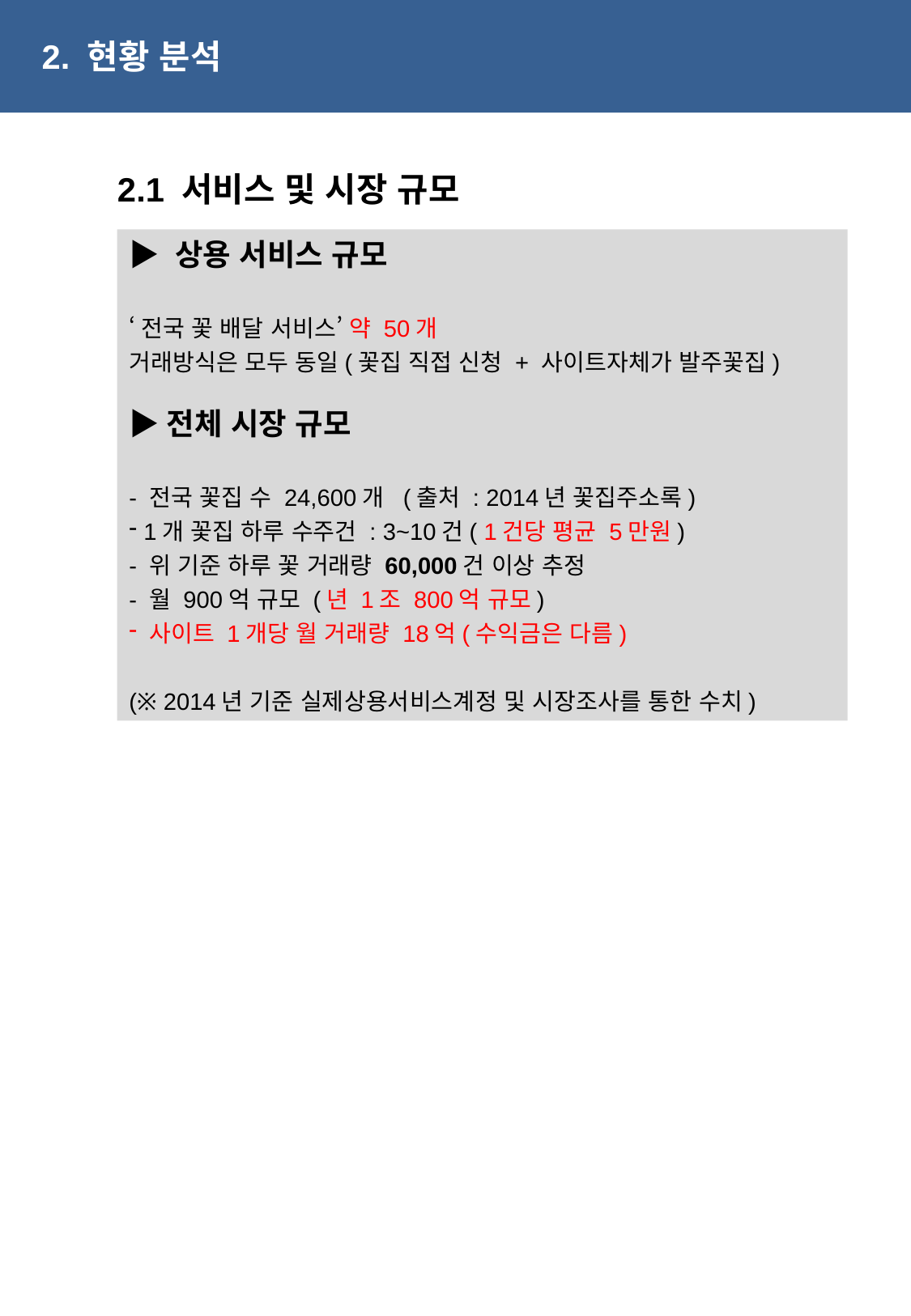

2. 현황 분석
2.1 서비스 및 시장 규모
▶ 상용 서비스 규모

‘전국 꽃 배달 서비스’ 약 50개
거래방식은 모두 동일(꽃집 직접 신청 + 사이트자체가 발주꽃집)

▶전체 시장 규모

- 전국 꽃집 수 24,600개  (출처 : 2014년 꽃집주소록)
 1개 꽃집 하루 수주건 : 3~10건( 1건당 평균 5만원)
- 위 기준 하루 꽃 거래량 60,000건 이상 추정
- 월 900억 규모 (년 1조 800억 규모)
 사이트 1개당 월 거래량 18억(수익금은 다름)

(※ 2014년 기준 실제상용서비스계정 및 시장조사를 통한 수치)